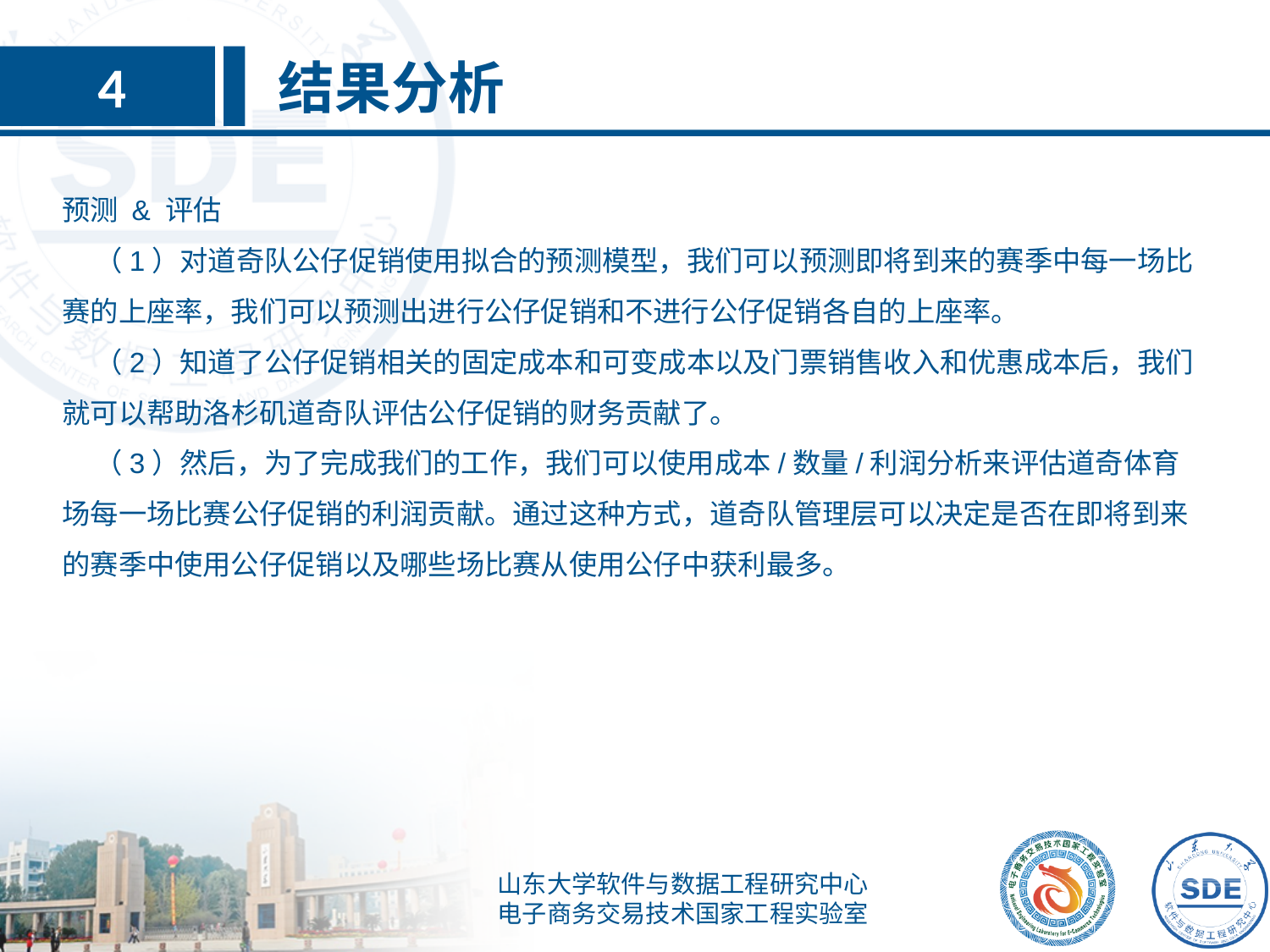

结果分析
4
预测 & 评估
    （1）对道奇队公仔促销使用拟合的预测模型，我们可以预测即将到来的赛季中每一场比赛的上座率，我们可以预测出进行公仔促销和不进行公仔促销各自的上座率。
    （2）知道了公仔促销相关的固定成本和可变成本以及门票销售收入和优惠成本后，我们就可以帮助洛杉矶道奇队评估公仔促销的财务贡献了。
    （3）然后，为了完成我们的工作，我们可以使用成本/数量/利润分析来评估道奇体育场每一场比赛公仔促销的利润贡献。通过这种方式，道奇队管理层可以决定是否在即将到来的赛季中使用公仔促销以及哪些场比赛从使用公仔中获利最多。